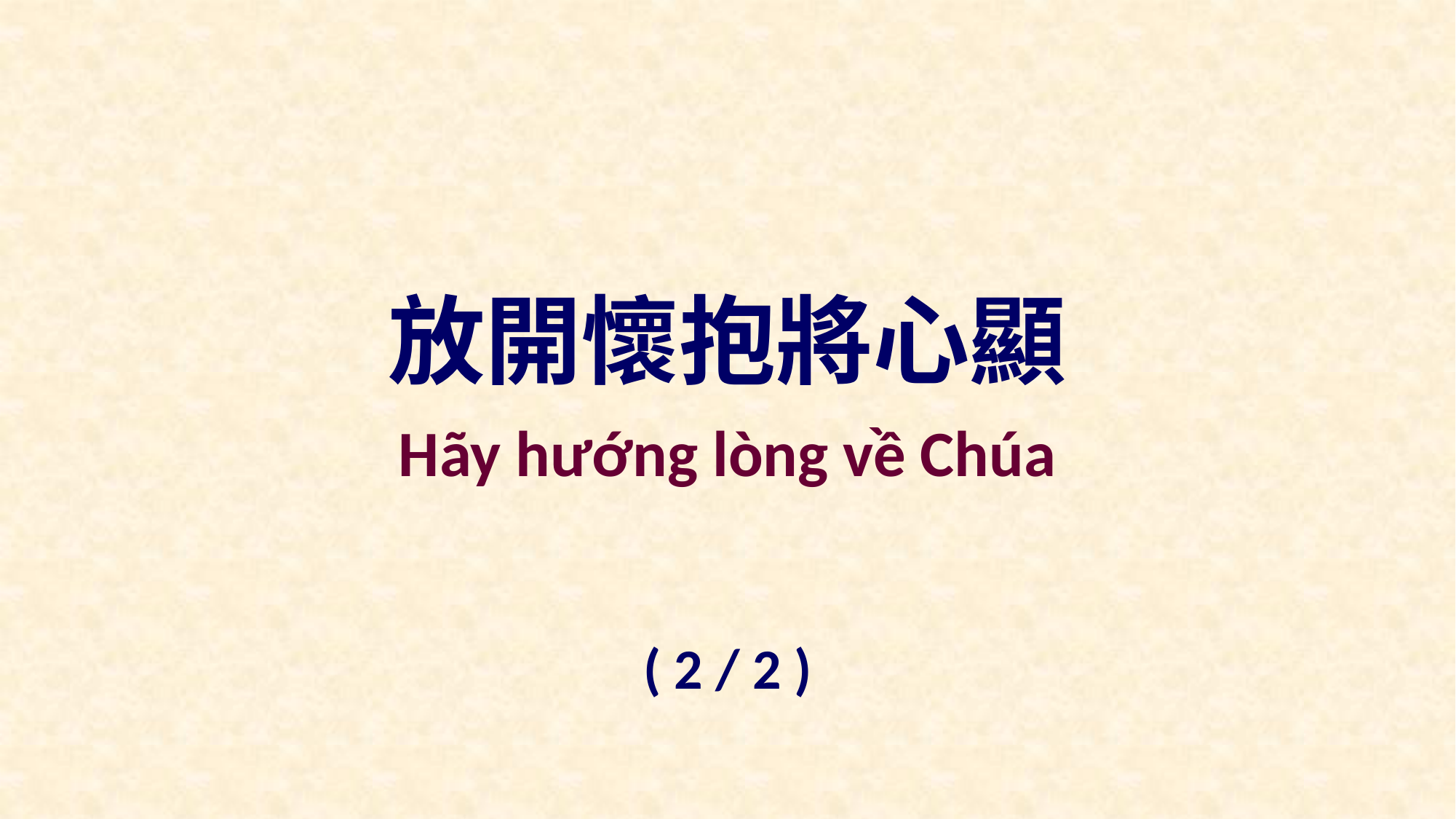

放開懷抱將心顯
Hãy hướng lòng về Chúa
( 2 / 2 )